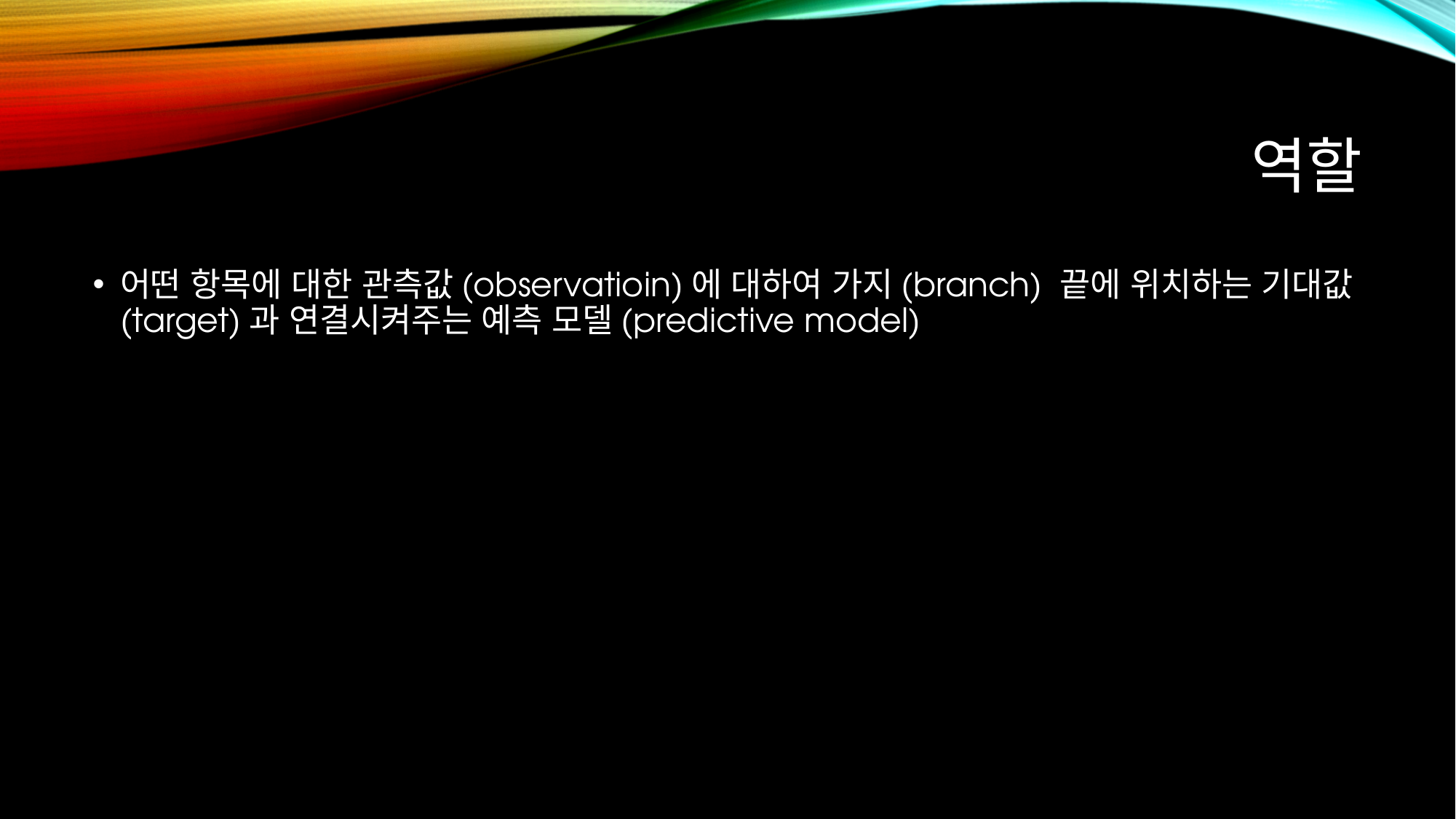

# 역할
어떤 항목에 대한 관측값(observatioin)에 대하여 가지(branch) 끝에 위치하는 기대값(target)과 연결시켜주는 예측 모델(predictive model)